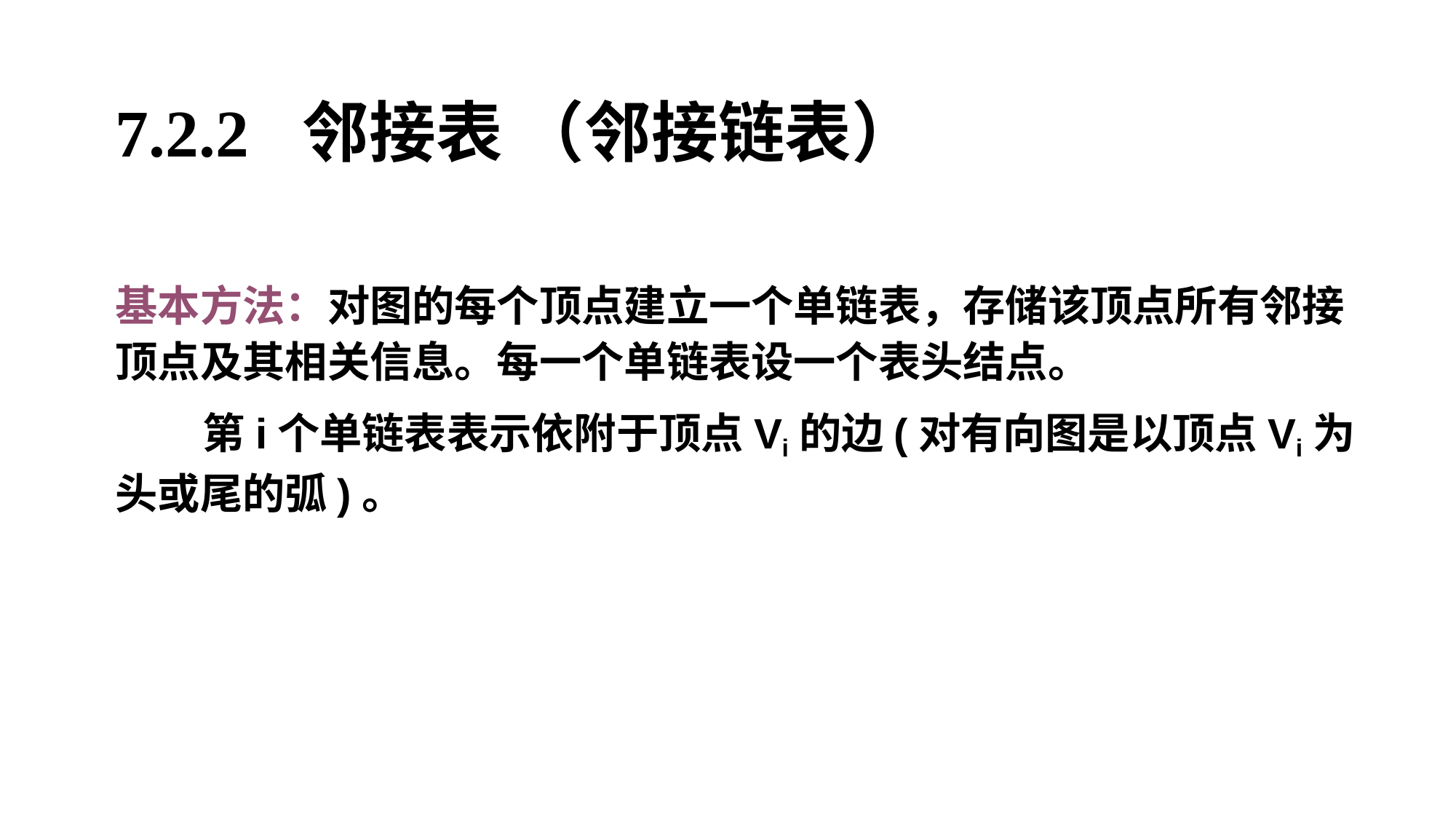

# 7.2.2  邻接表 （邻接链表）
基本方法：对图的每个顶点建立一个单链表，存储该顶点所有邻接顶点及其相关信息。每一个单链表设一个表头结点。
        第i个单链表表示依附于顶点Vi的边(对有向图是以顶点Vi为头或尾的弧)。